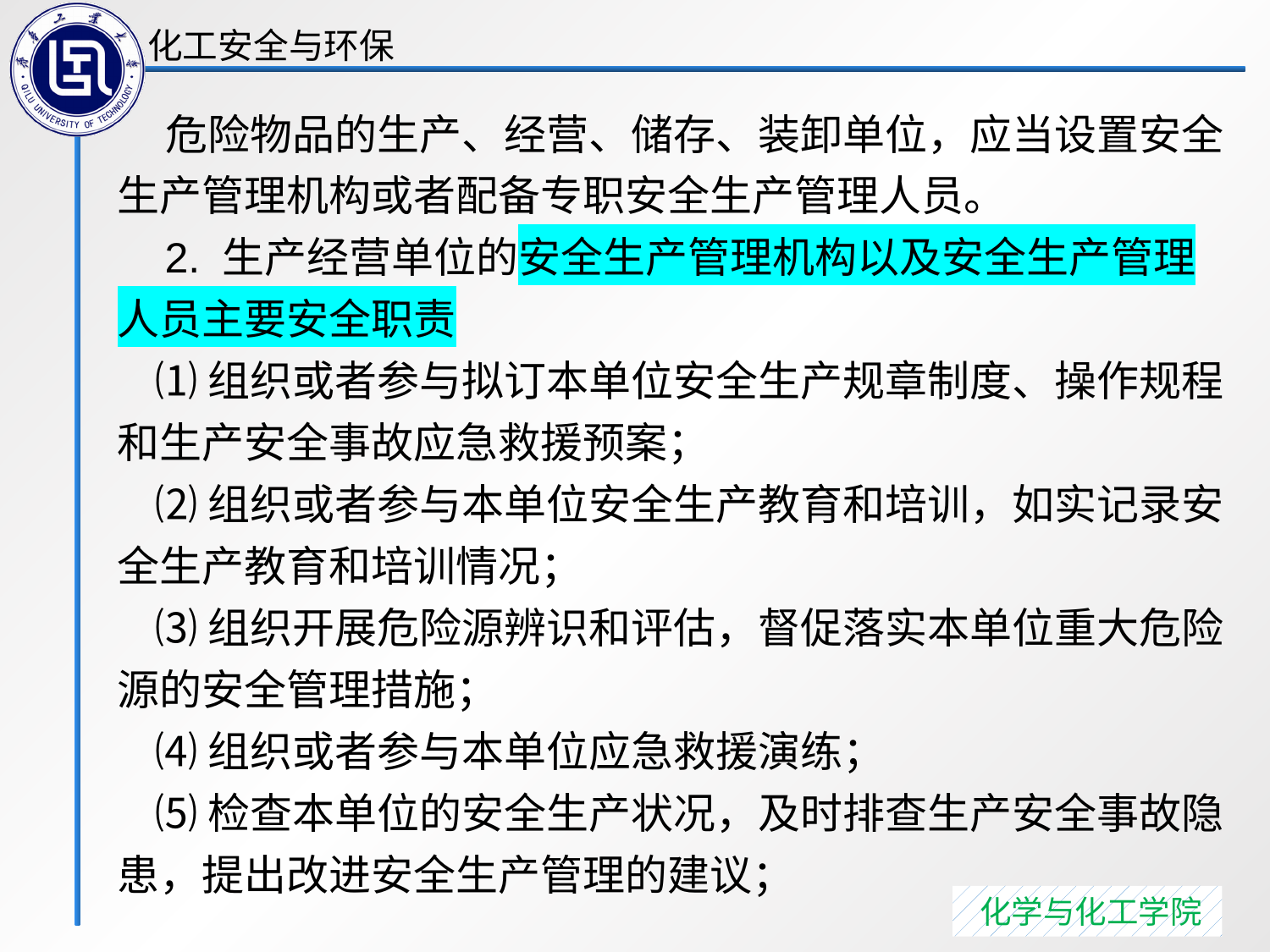

危险物品的生产、经营、储存、装卸单位，应当设置安全生产管理机构或者配备专职安全生产管理人员。
    2. 生产经营单位的安全生产管理机构以及安全生产管理人员主要安全职责
    ⑴组织或者参与拟订本单位安全生产规章制度、操作规程和生产安全事故应急救援预案；
    ⑵组织或者参与本单位安全生产教育和培训，如实记录安全生产教育和培训情况；
    ⑶组织开展危险源辨识和评估，督促落实本单位重大危险源的安全管理措施；
    ⑷组织或者参与本单位应急救援演练；
    ⑸检查本单位的安全生产状况，及时排查生产安全事故隐患，提出改进安全生产管理的建议；